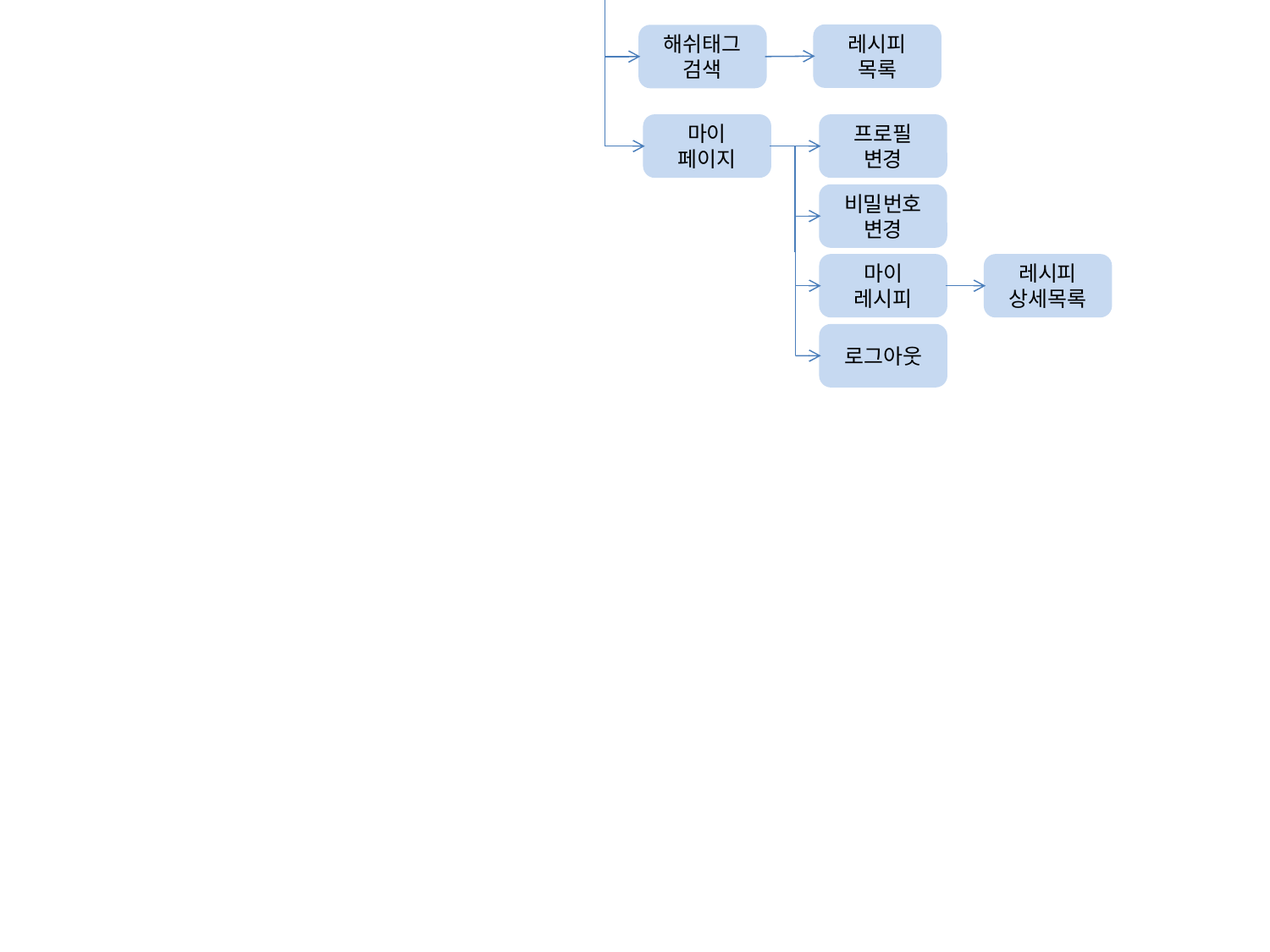

레시피
목록
해쉬태그
검색
마이
페이지
프로필
변경
비밀번호
변경
마이
레시피
레시피
상세목록
로그아웃